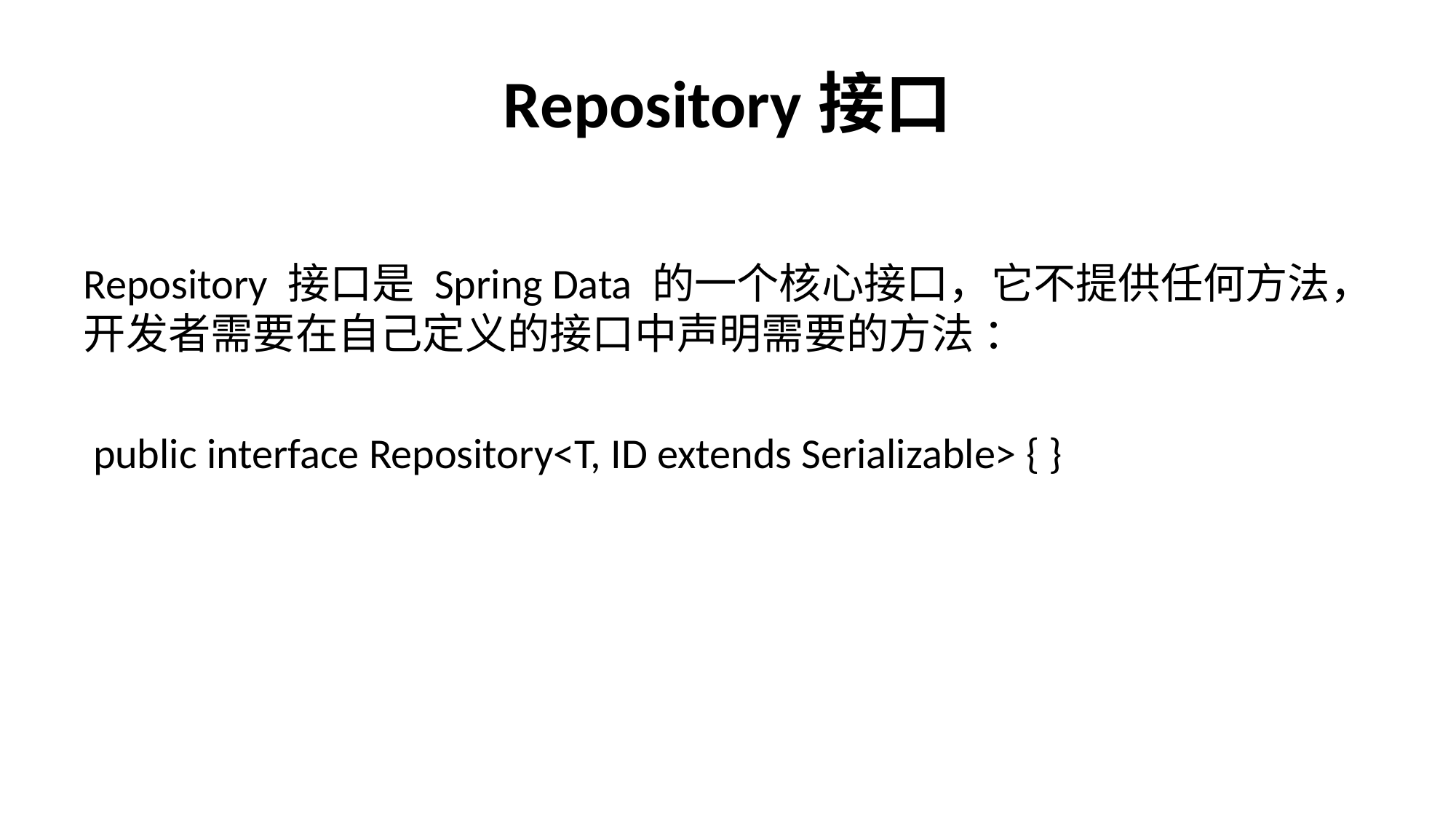

# Repository接口

Repository 接口是 Spring Data 的一个核心接口，它不提供任何方法，开发者需要在自己定义的接口中声明需要的方法 ：

 public interface Repository<T, ID extends Serializable> { }